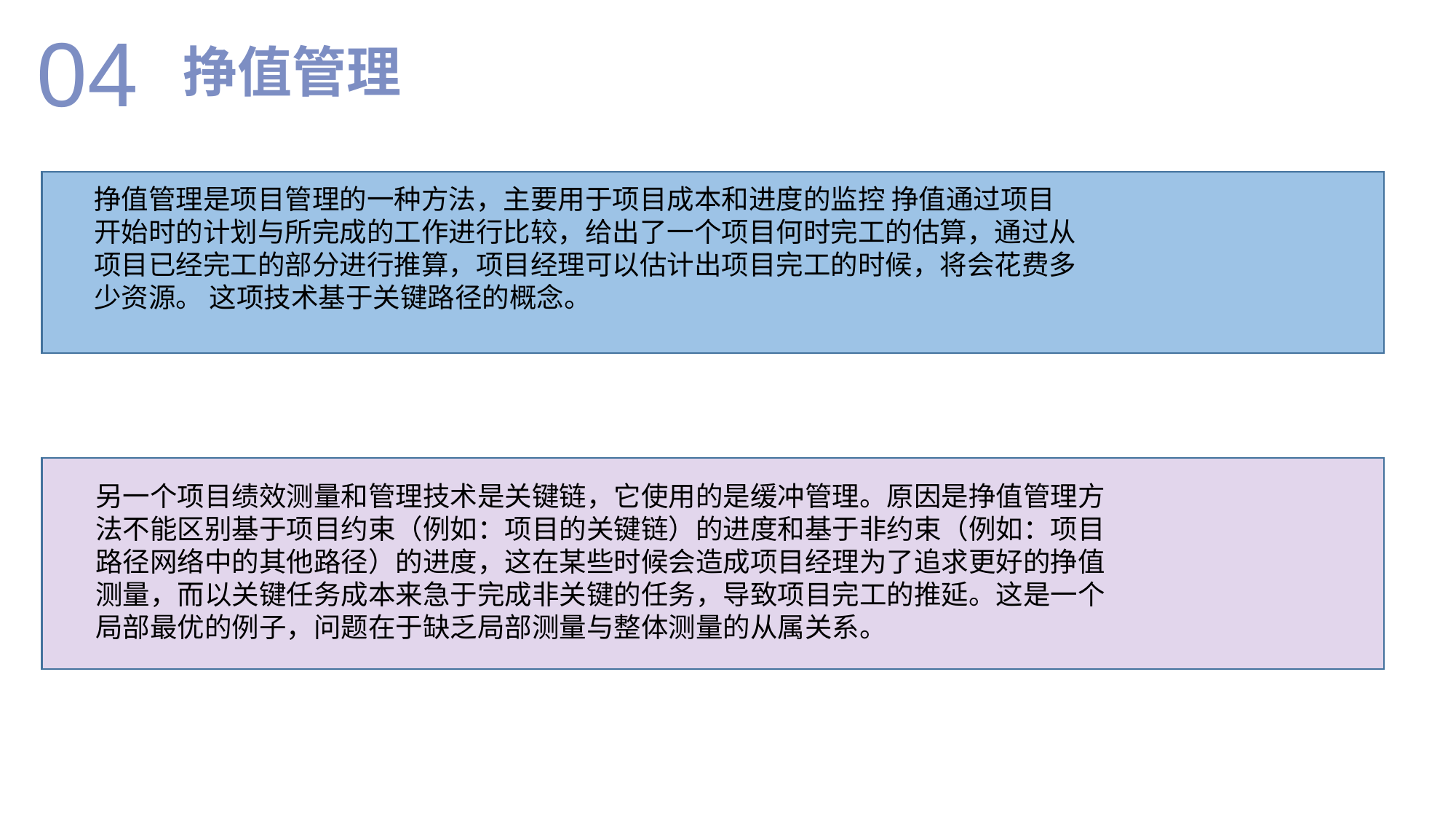

04
挣值管理

挣值管理是项目管理的一种方法，主要用于项目成本和进度的监控 挣值通过项目开始时的计划与所完成的工作进行比较，给出了一个项目何时完工的估算，通过从项目已经完工的部分进行推算，项目经理可以估计出项目完工的时候，将会花费多少资源。 这项技术基于关键路径的概念。

另一个项目绩效测量和管理技术是关键链，它使用的是缓冲管理。原因是挣值管理方法不能区别基于项目约束（例如：项目的关键链）的进度和基于非约束（例如：项目路径网络中的其他路径）的进度，这在某些时候会造成项目经理为了追求更好的挣值测量，而以关键任务成本来急于完成非关键的任务，导致项目完工的推延。这是一个局部最优的例子，问题在于缺乏局部测量与整体测量的从属关系。